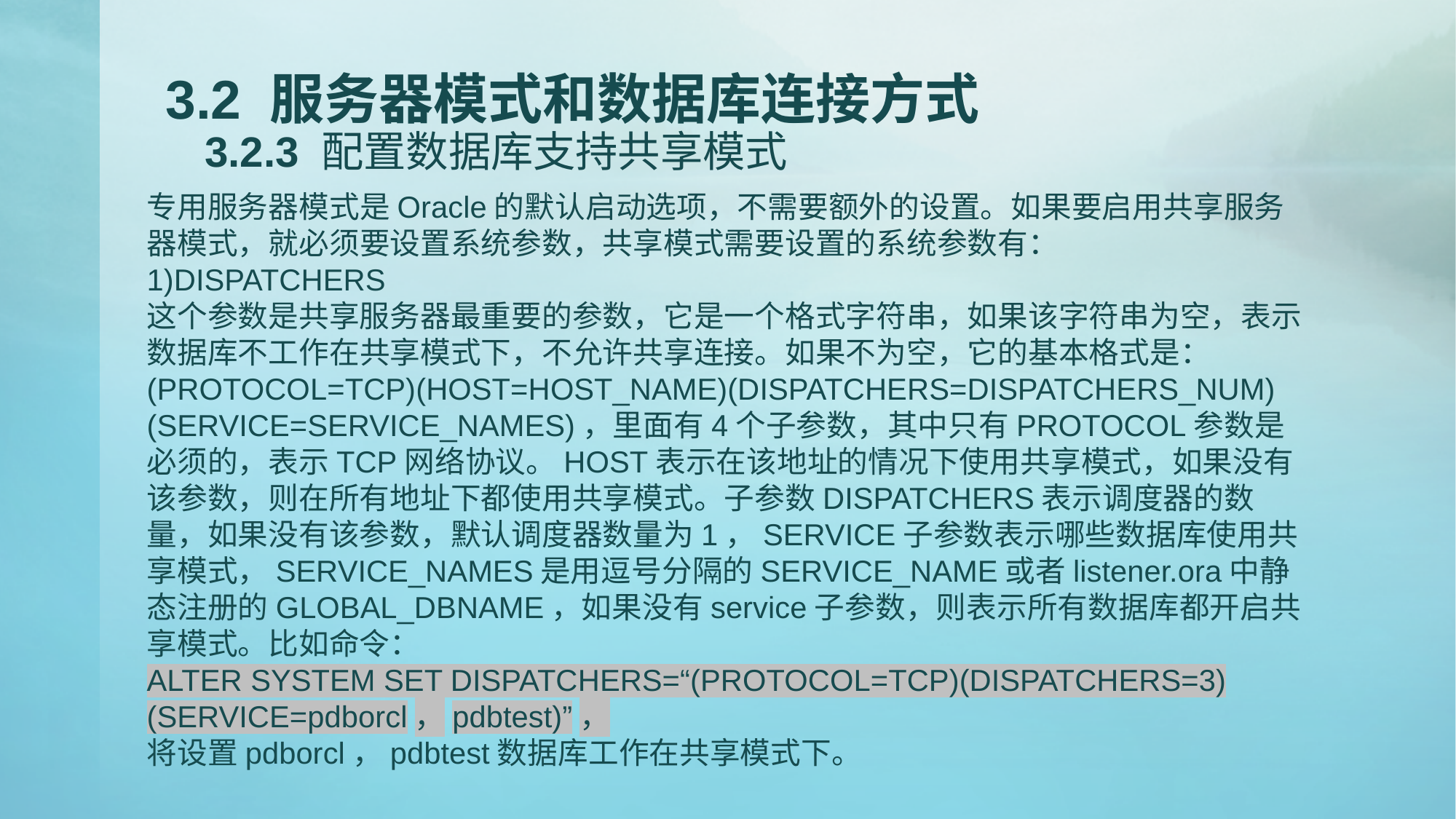

# 3.2 服务器模式和数据库连接方式 3.2.3 配置数据库支持共享模式
专用服务器模式是Oracle的默认启动选项，不需要额外的设置。如果要启用共享服务器模式，就必须要设置系统参数，共享模式需要设置的系统参数有：
1)DISPATCHERS
这个参数是共享服务器最重要的参数，它是一个格式字符串，如果该字符串为空，表示数据库不工作在共享模式下，不允许共享连接。如果不为空，它的基本格式是：(PROTOCOL=TCP)(HOST=HOST_NAME)(DISPATCHERS=DISPATCHERS_NUM)(SERVICE=SERVICE_NAMES)，里面有4个子参数，其中只有PROTOCOL参数是必须的，表示TCP网络协议。HOST表示在该地址的情况下使用共享模式，如果没有该参数，则在所有地址下都使用共享模式。子参数DISPATCHERS表示调度器的数量，如果没有该参数，默认调度器数量为1，SERVICE子参数表示哪些数据库使用共享模式，SERVICE_NAMES是用逗号分隔的SERVICE_NAME或者listener.ora中静态注册的GLOBAL_DBNAME，如果没有service子参数，则表示所有数据库都开启共享模式。比如命令：
ALTER SYSTEM SET DISPATCHERS=“(PROTOCOL=TCP)(DISPATCHERS=3) (SERVICE=pdborcl，pdbtest)”，
将设置pdborcl，pdbtest数据库工作在共享模式下。